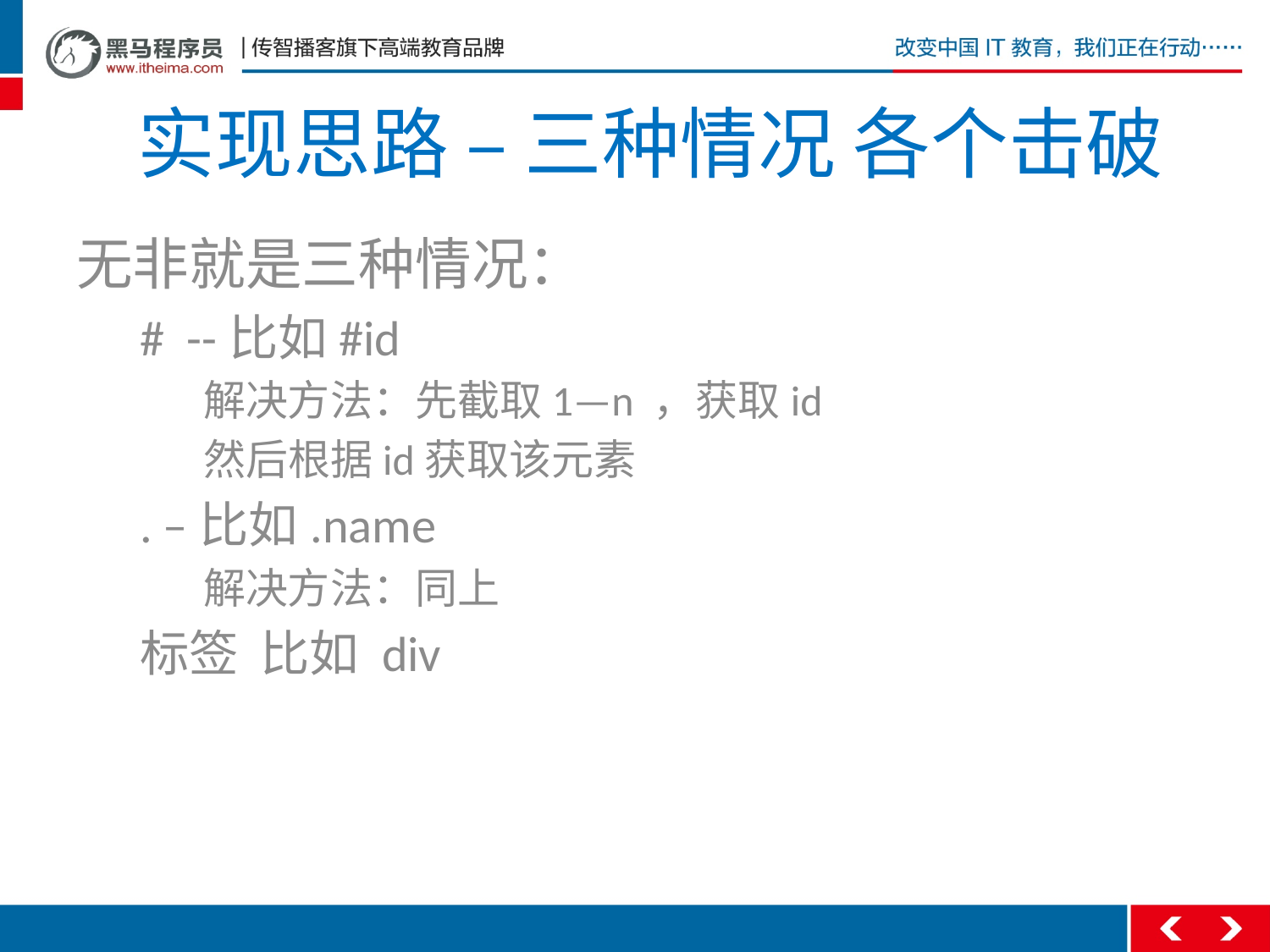

# 实现思路 – 三种情况 各个击破
无非就是三种情况：
#  --比如#id
解决方法：先截取1—n ，获取id
然后根据id获取该元素
. –比如.name
解决方法：同上
标签  比如 div